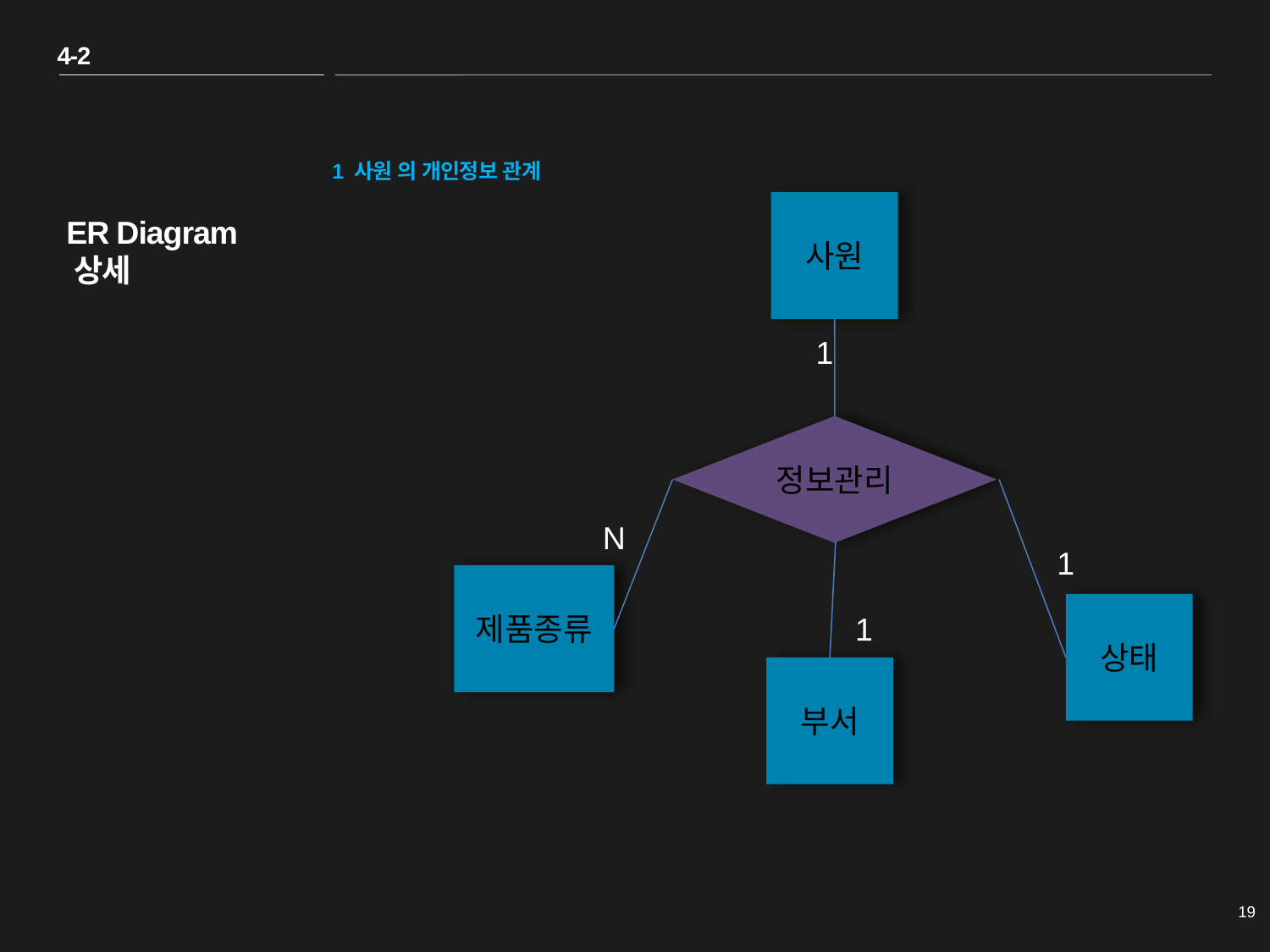

4-2
# ER Diagram 상세
1 사원 의 개인정보 관계
사원
1
정보관리
N
1
제품종류
상태
1
부서
19